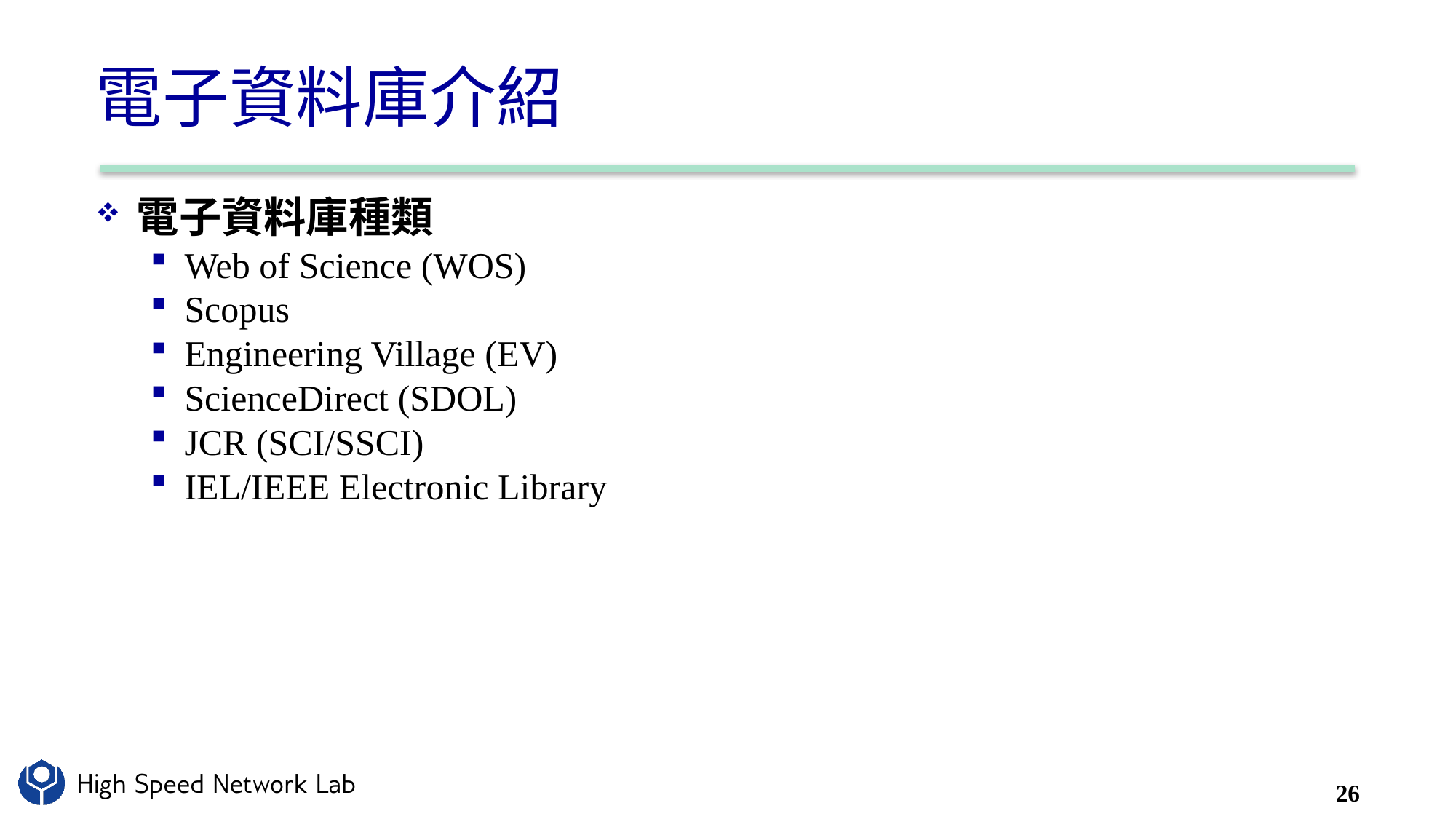

# 電子資料庫介紹
電子資料庫種類
Web of Science (WOS)
Scopus
Engineering Village (EV)
ScienceDirect (SDOL)
JCR (SCI/SSCI)
IEL/IEEE Electronic Library

26